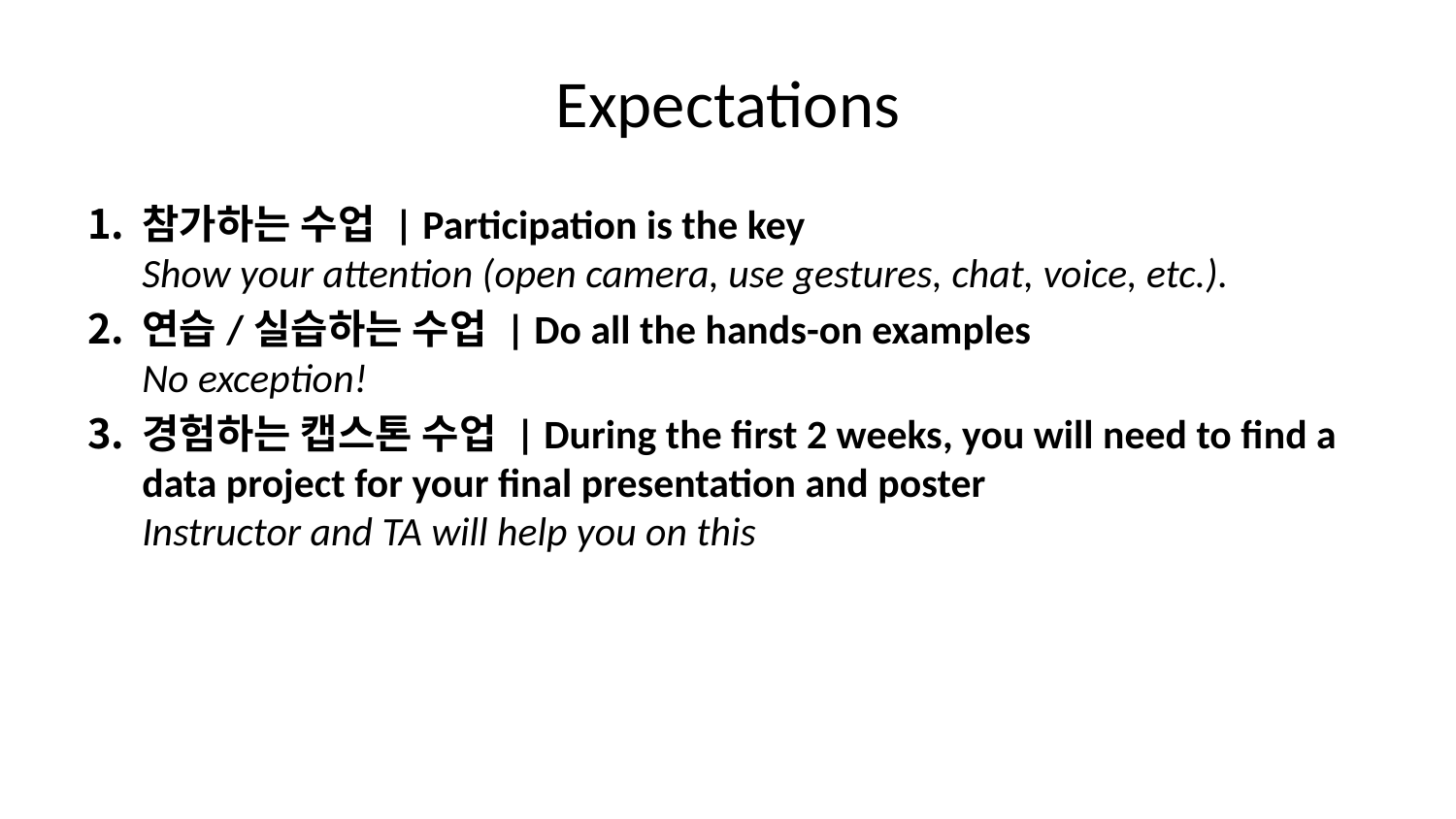

# Expectations
참가하는 수업 | Participation is the key
Show your attention (open camera, use gestures, chat, voice, etc.).
연습/실습하는 수업 | Do all the hands-on examples
No exception!
경험하는 캡스톤 수업 | During the first 2 weeks, you will need to find a data project for your final presentation and poster
Instructor and TA will help you on this